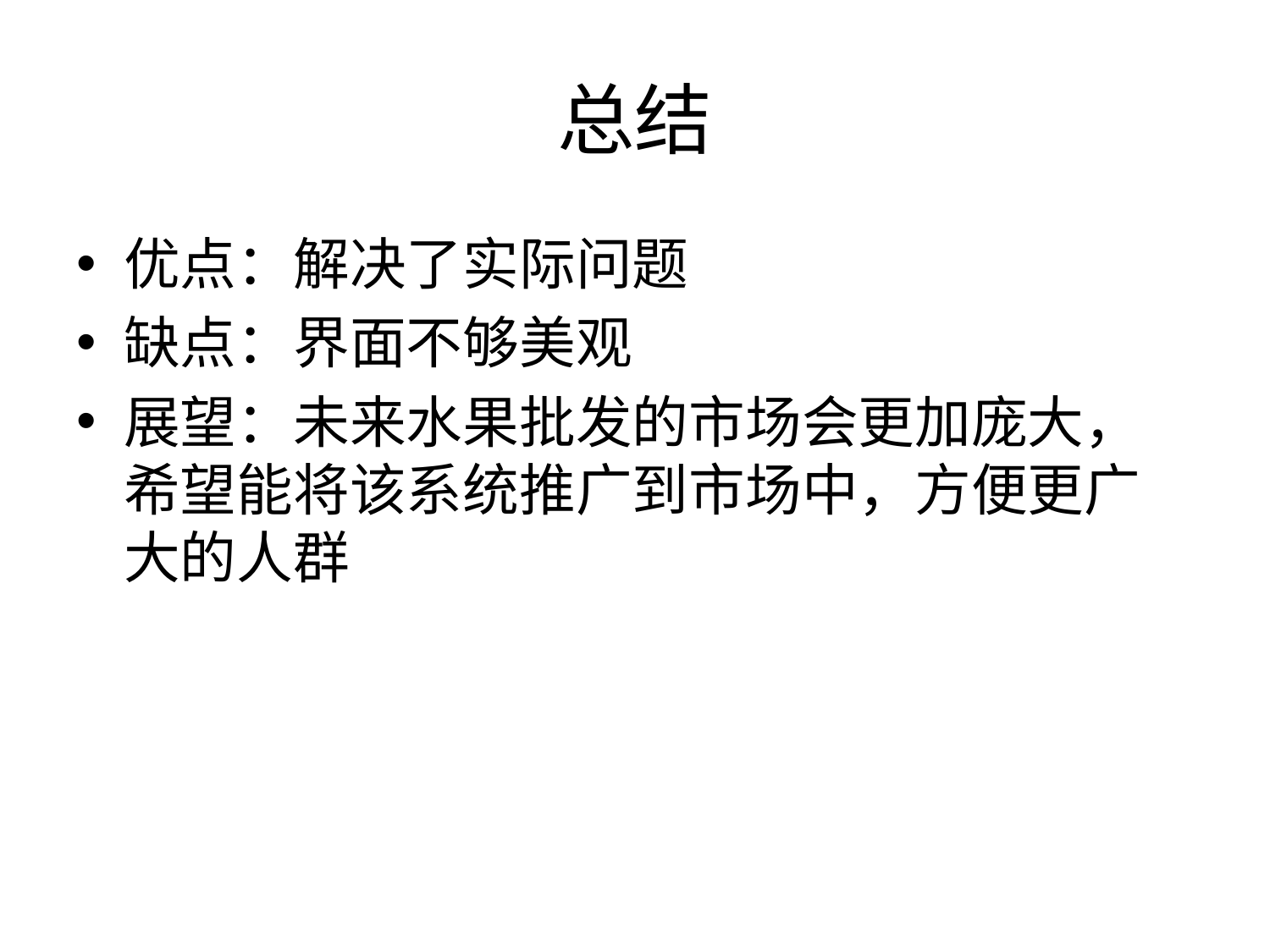

# 总结
优点：解决了实际问题
缺点：界面不够美观
展望：未来水果批发的市场会更加庞大，希望能将该系统推广到市场中，方便更广大的人群